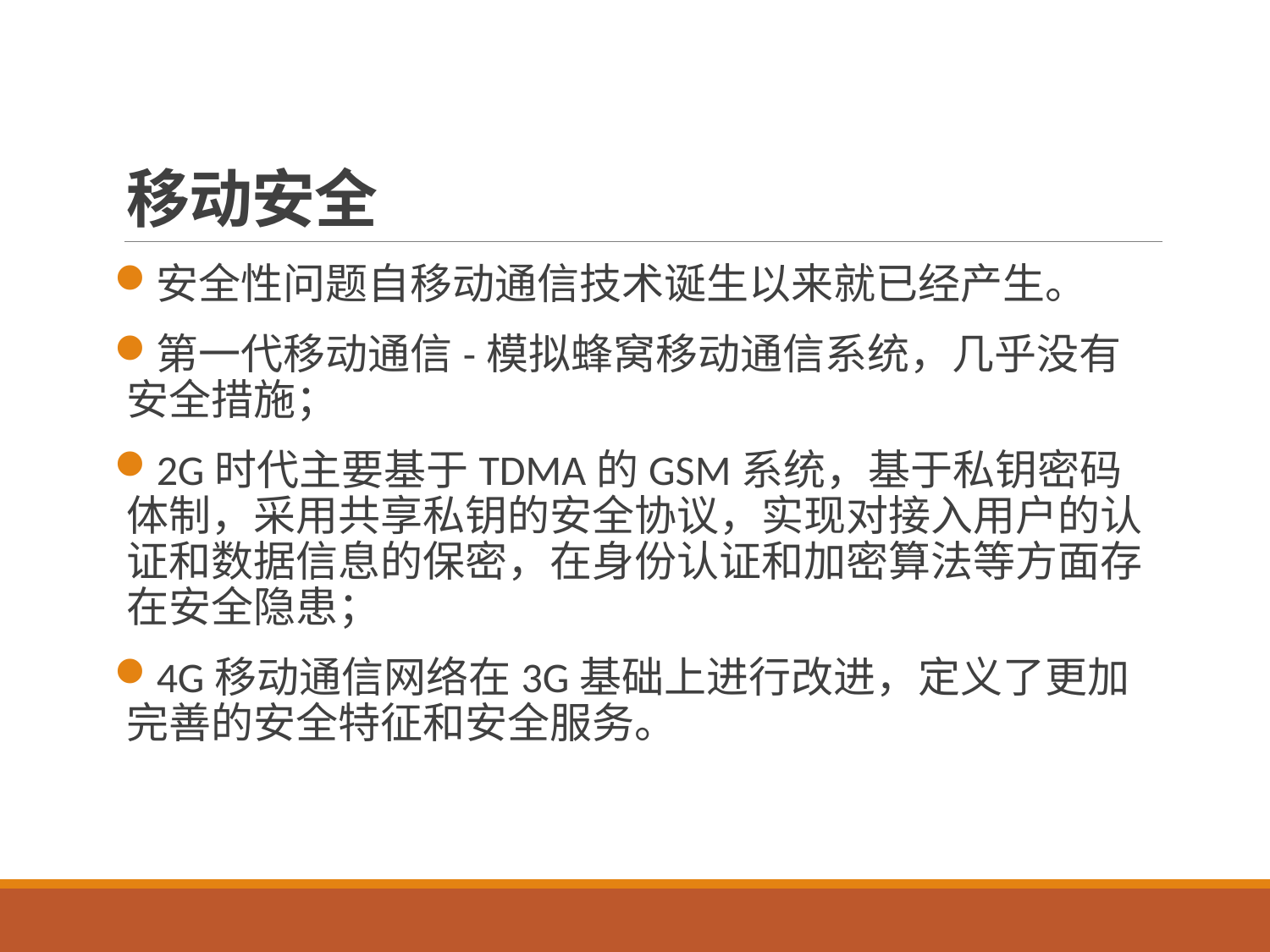

# 移动安全
安全性问题自移动通信技术诞生以来就已经产生。
第一代移动通信-模拟蜂窝移动通信系统，几乎没有安全措施；
2G时代主要基于TDMA的GSM系统，基于私钥密码体制，采用共享私钥的安全协议，实现对接入用户的认证和数据信息的保密，在身份认证和加密算法等方面存在安全隐患；
4G移动通信网络在3G基础上进行改进，定义了更加完善的安全特征和安全服务。